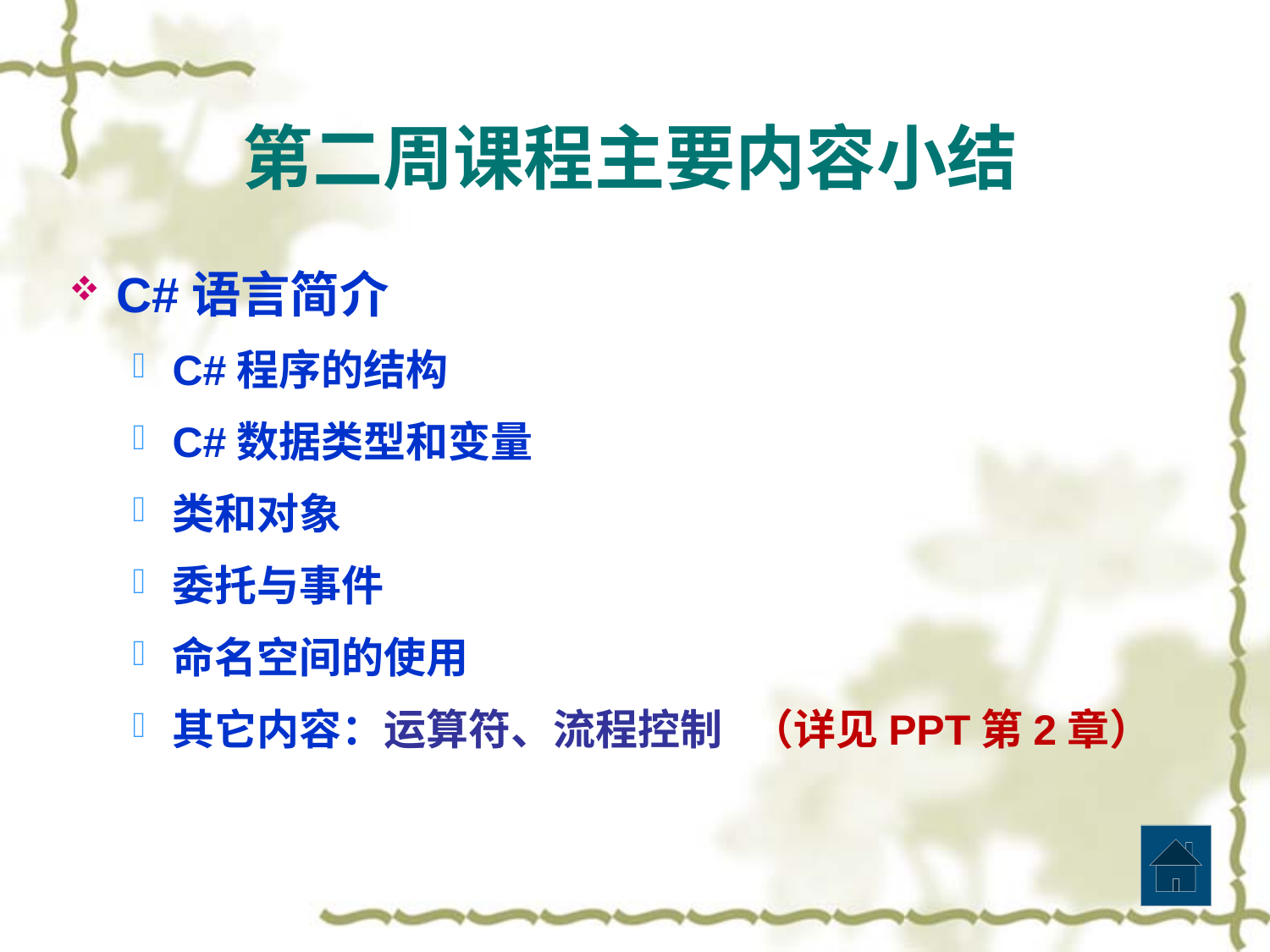

# 第二周课程主要内容小结
C#语言简介
C#程序的结构
C#数据类型和变量
类和对象
委托与事件
命名空间的使用
其它内容：运算符、流程控制   （详见PPT第2章）